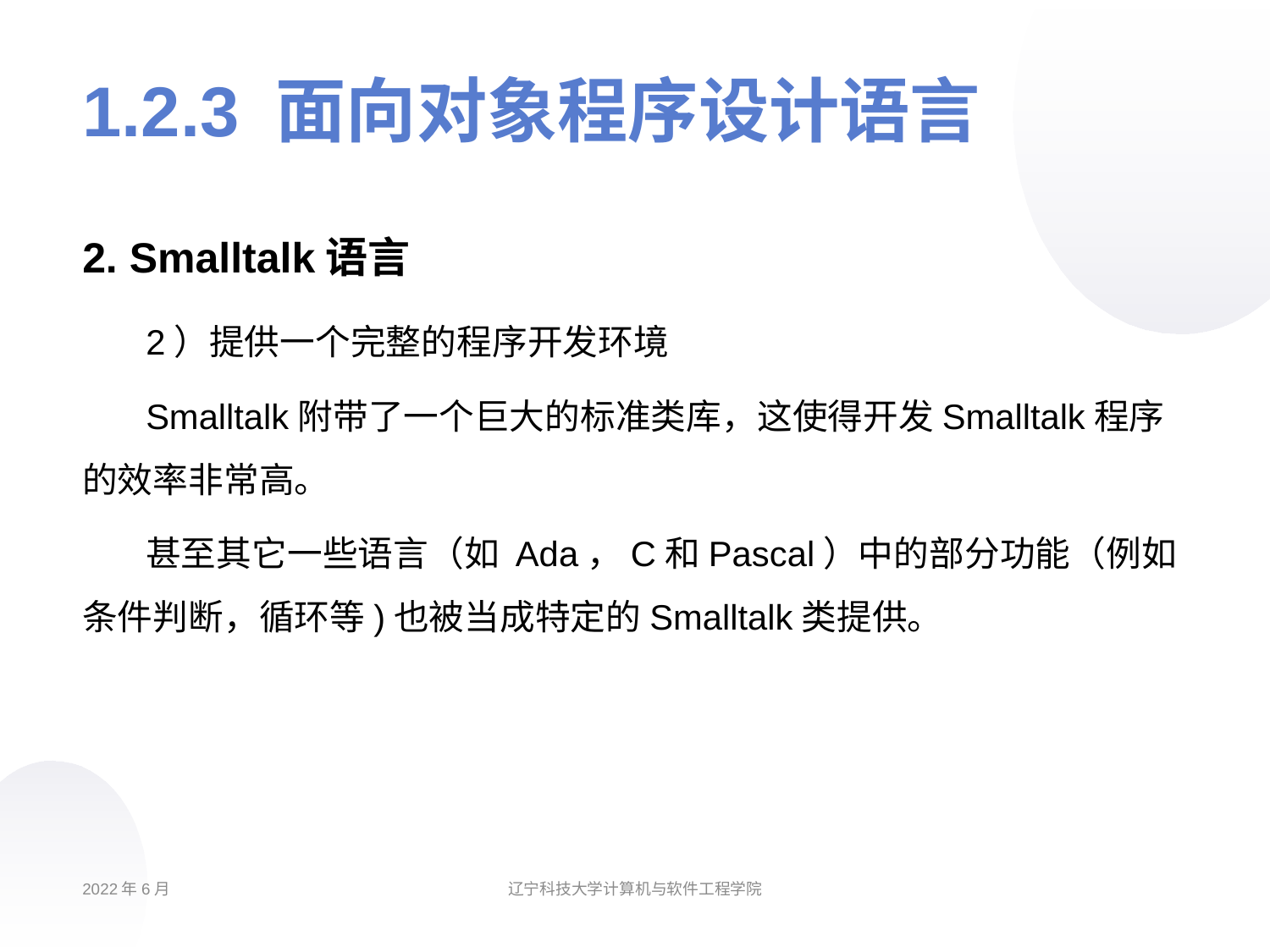

# 1.2.3 面向对象程序设计语言
2. Smalltalk语言
2）提供一个完整的程序开发环境
Smalltalk附带了一个巨大的标准类库，这使得开发Smalltalk程序的效率非常高。
甚至其它一些语言（如 Ada，C和Pascal）中的部分功能（例如条件判断，循环等)也被当成特定的Smalltalk类提供。

2022年6月
辽宁科技大学计算机与软件工程学院
106